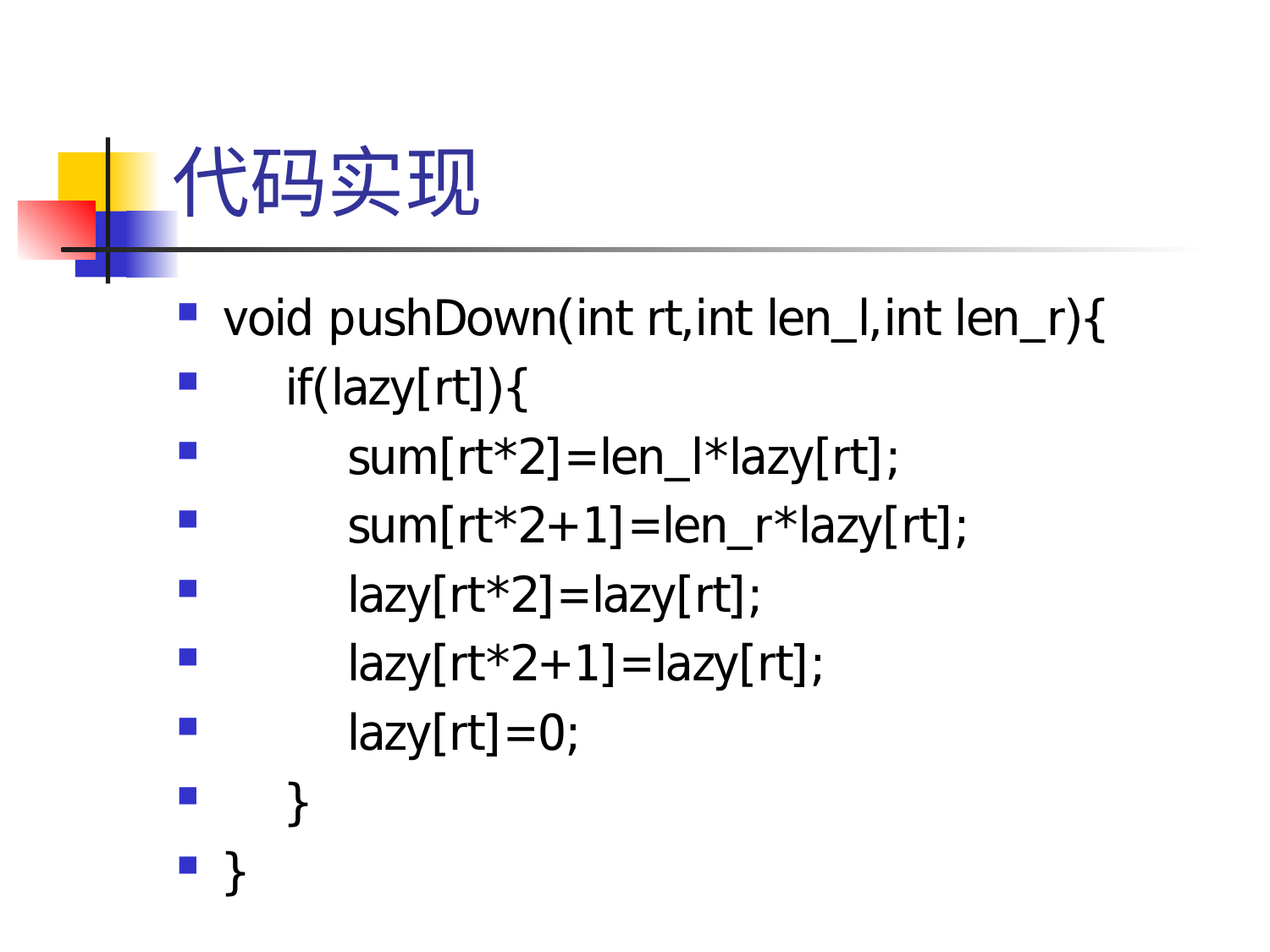

# 代码实现
void pushDown(int rt,int len_l,int len_r){
    if(lazy[rt]){
        sum[rt*2]=len_l*lazy[rt];
        sum[rt*2+1]=len_r*lazy[rt];
        lazy[rt*2]=lazy[rt];
        lazy[rt*2+1]=lazy[rt];
        lazy[rt]=0;
    }
}